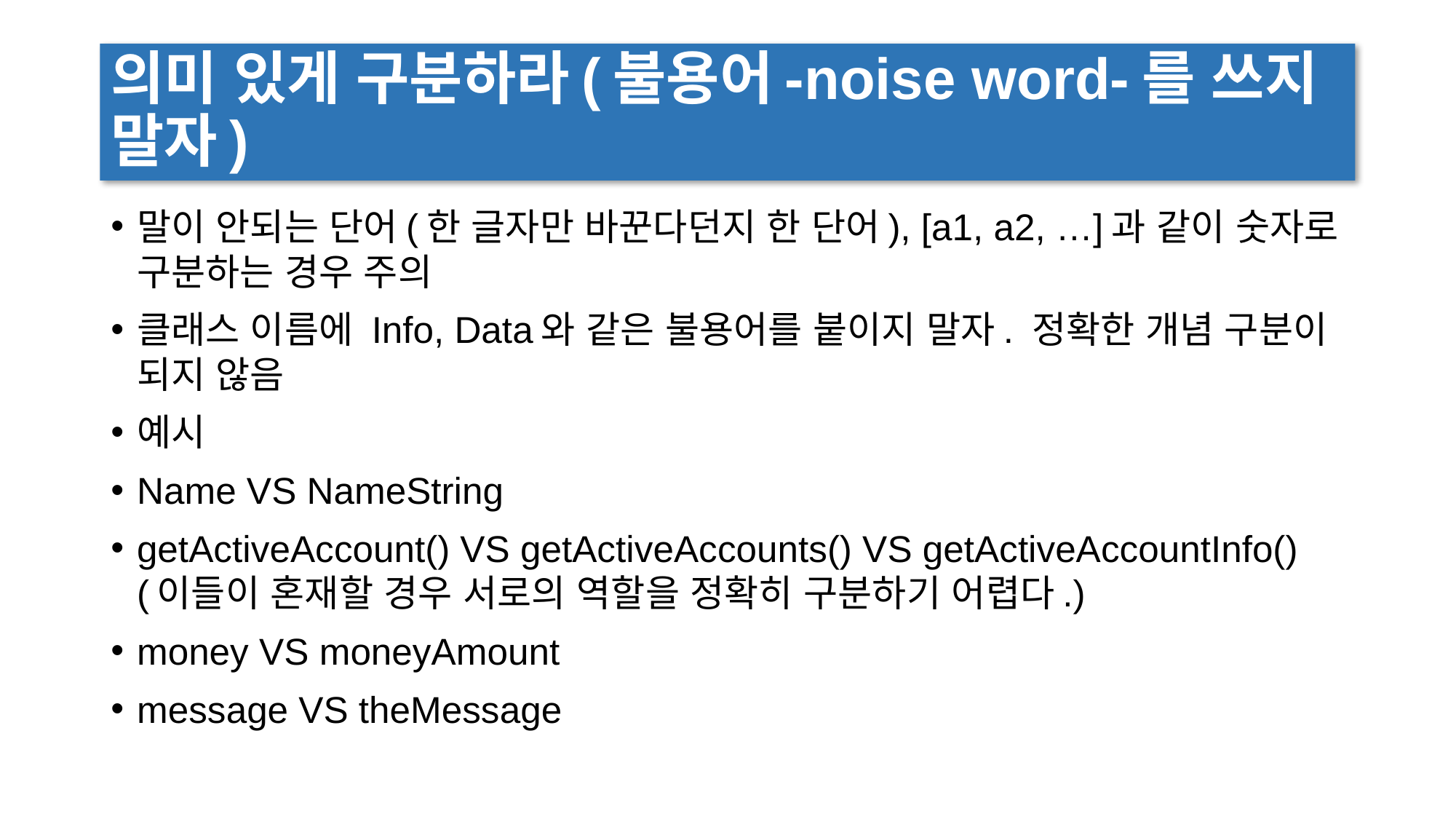

# 의미 있게 구분하라(불용어-noise word-를 쓰지 말자)
말이 안되는 단어(한 글자만 바꾼다던지 한 단어), [a1, a2, …]과 같이 숫자로 구분하는 경우 주의
클래스 이름에 Info, Data와 같은 불용어를 붙이지 말자. 정확한 개념 구분이 되지 않음
예시
Name VS NameString
getActiveAccount() VS getActiveAccounts() VS getActiveAccountInfo() (이들이 혼재할 경우 서로의 역할을 정확히 구분하기 어렵다.)
money VS moneyAmount
message VS theMessage